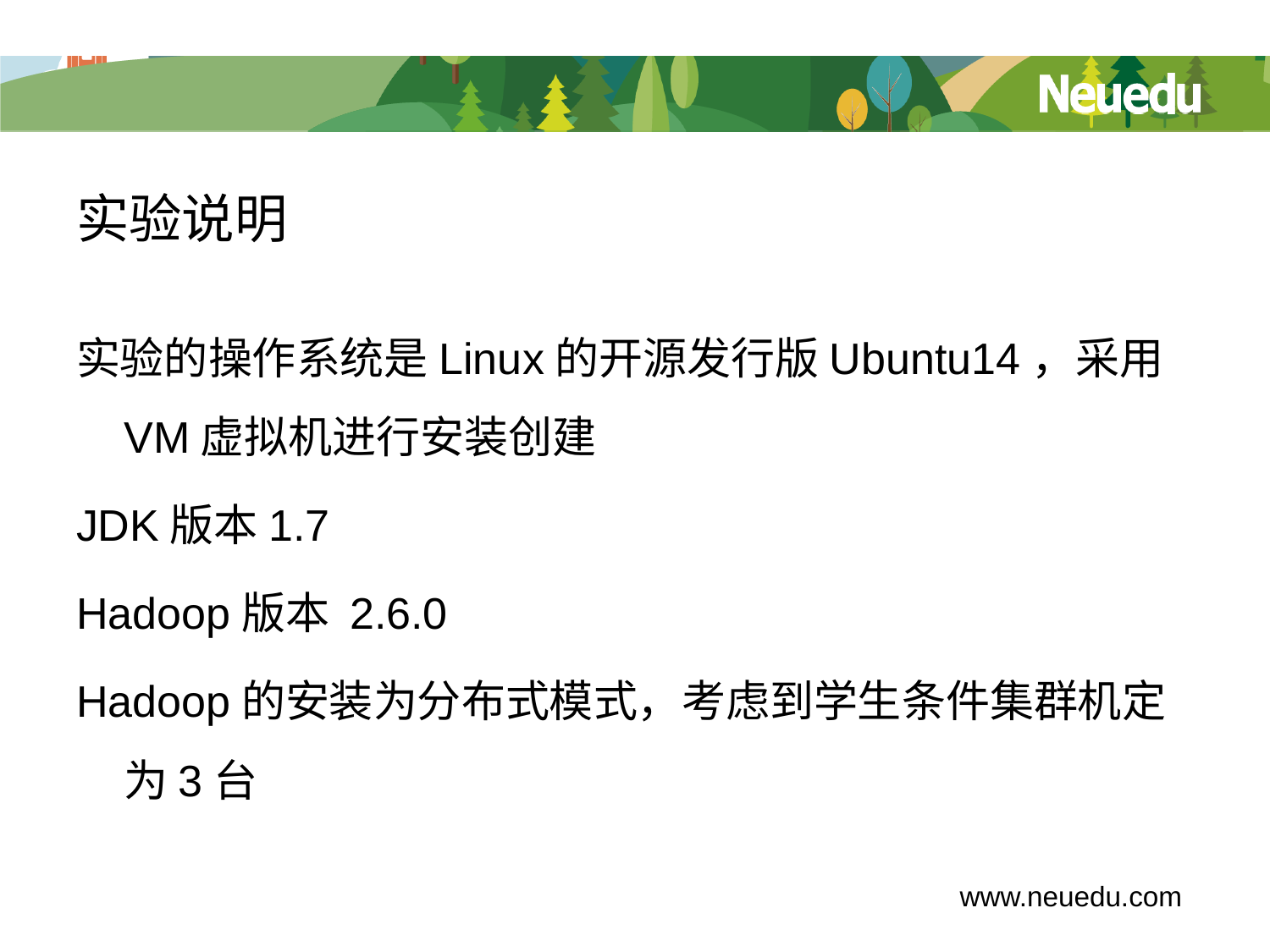

# 实验说明
实验的操作系统是Linux的开源发行版Ubuntu14，采用VM虚拟机进行安装创建
JDK版本1.7
Hadoop版本 2.6.0
Hadoop的安装为分布式模式，考虑到学生条件集群机定为3台